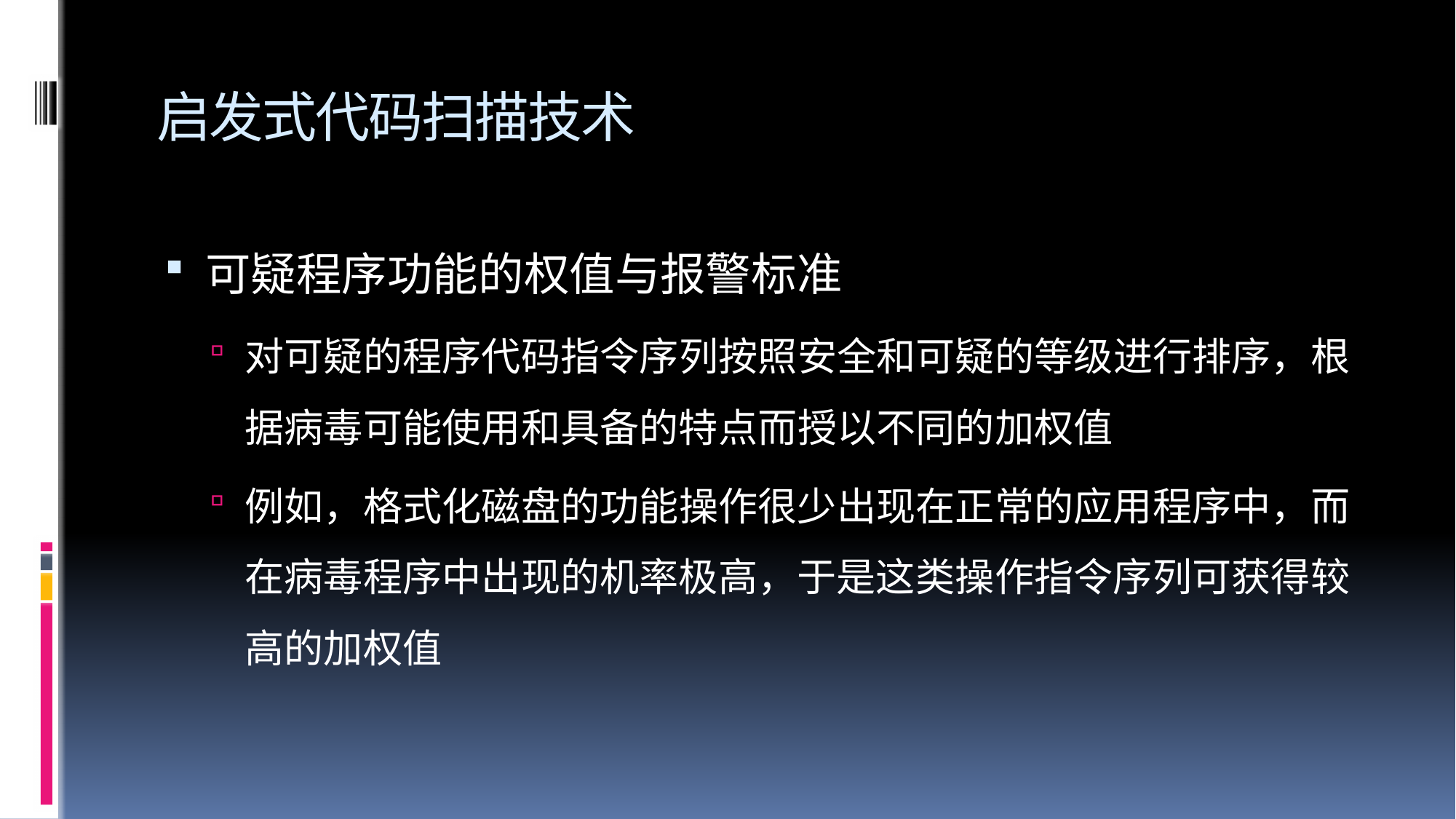

# 启发式代码扫描技术
可疑程序功能的权值与报警标准
对可疑的程序代码指令序列按照安全和可疑的等级进行排序，根据病毒可能使用和具备的特点而授以不同的加权值
例如，格式化磁盘的功能操作很少出现在正常的应用程序中，而在病毒程序中出现的机率极高，于是这类操作指令序列可获得较高的加权值